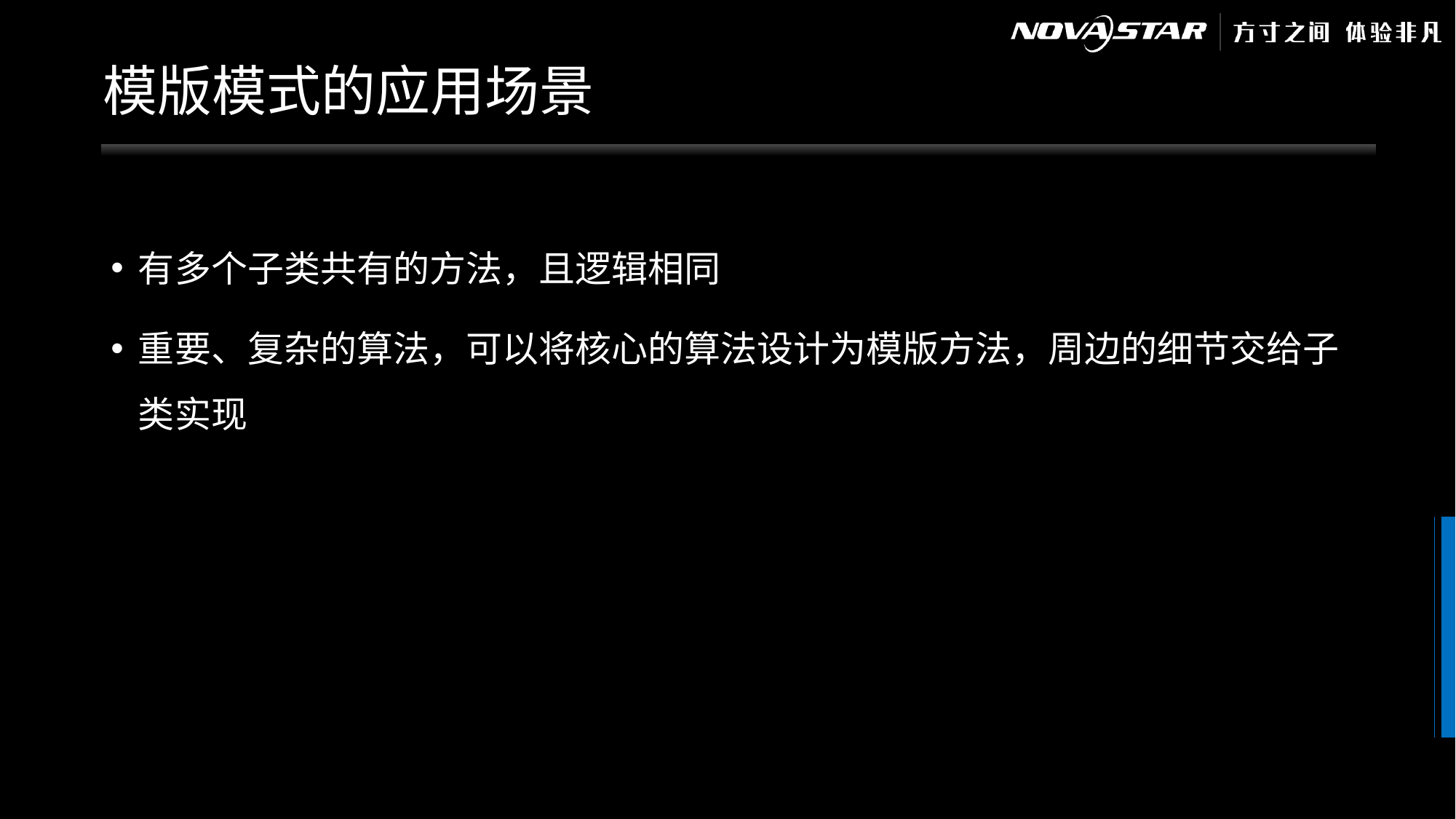

# 模版模式的应用场景

有多个子类共有的方法，且逻辑相同
重要、复杂的算法，可以将核心的算法设计为模版方法，周边的细节交给子类实现